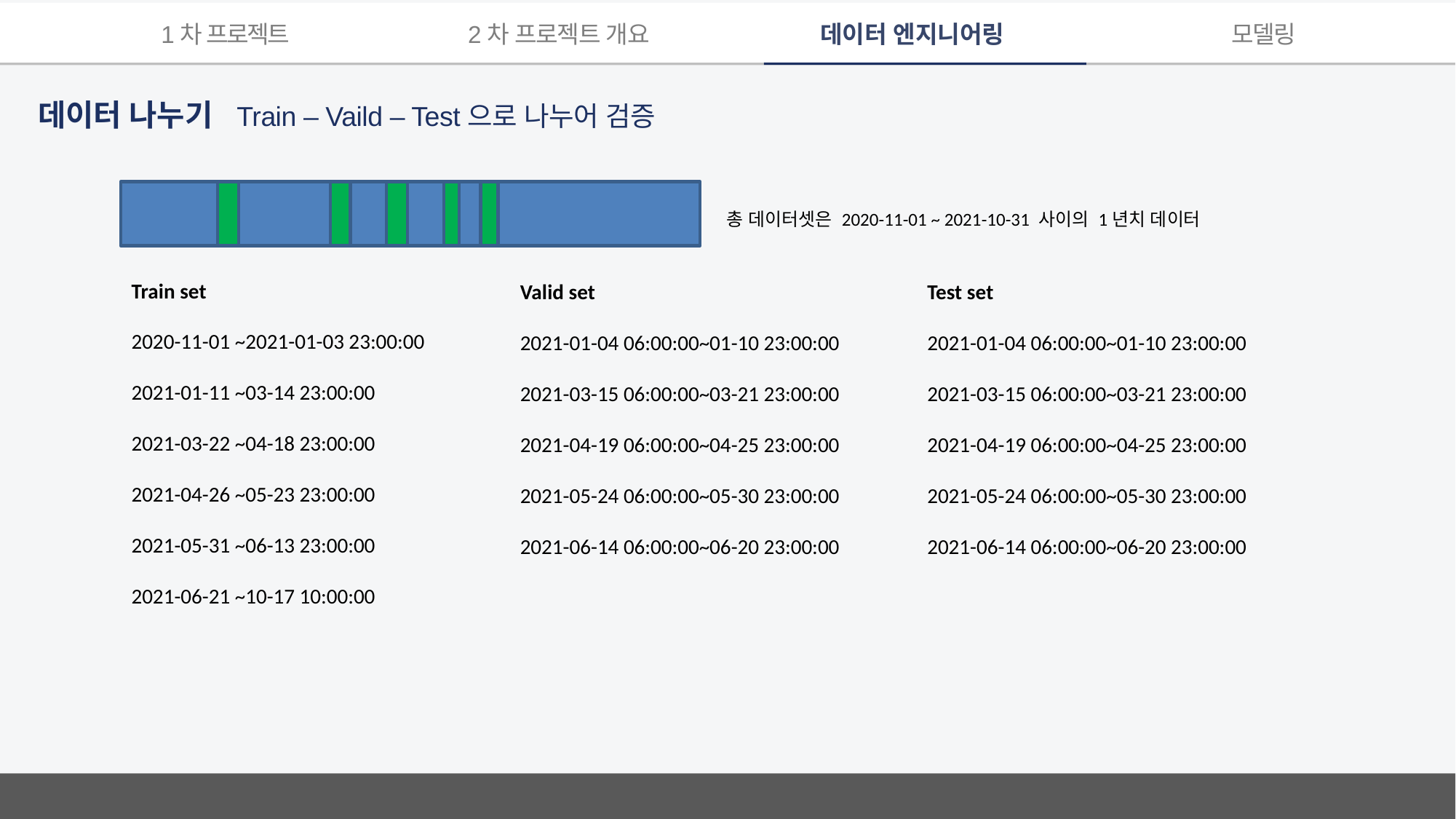

2차 프로젝트 개요
1차 프로젝트
데이터 엔지니어링
모델링

데이터 나누기  Train – Vaild – Test으로 나누어 검증

총 데이터셋은 2020-11-01 ~ 2021-10-31 사이의 1년치 데이터
Train set

2020-11-01 ~2021-01-03 23:00:00

2021-01-11 ~03-14 23:00:00

2021-03-22 ~04-18 23:00:00

2021-04-26 ~05-23 23:00:00

2021-05-31 ~06-13 23:00:00

2021-06-21 ~10-17 10:00:00

Valid set

2021-01-04 06:00:00~01-10 23:00:00

2021-03-15 06:00:00~03-21 23:00:00

2021-04-19 06:00:00~04-25 23:00:00

2021-05-24 06:00:00~05-30 23:00:00

2021-06-14 06:00:00~06-20 23:00:00
Test set

2021-01-04 06:00:00~01-10 23:00:00

2021-03-15 06:00:00~03-21 23:00:00

2021-04-19 06:00:00~04-25 23:00:00

2021-05-24 06:00:00~05-30 23:00:00

2021-06-14 06:00:00~06-20 23:00:00